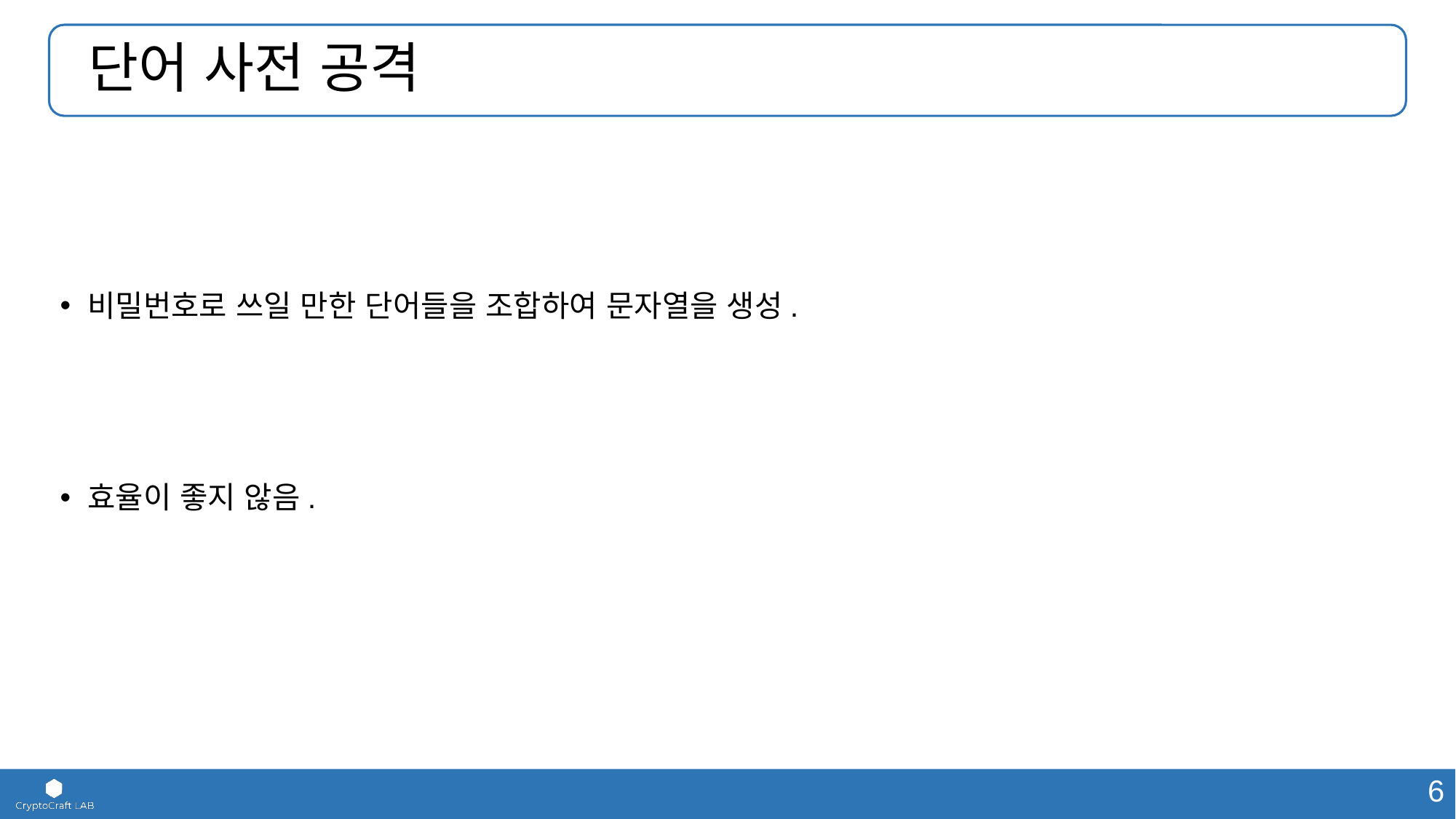

# 단어 사전 공격

비밀번호로 쓰일 만한 단어들을 조합하여 문자열을 생성.

효율이 좋지 않음.